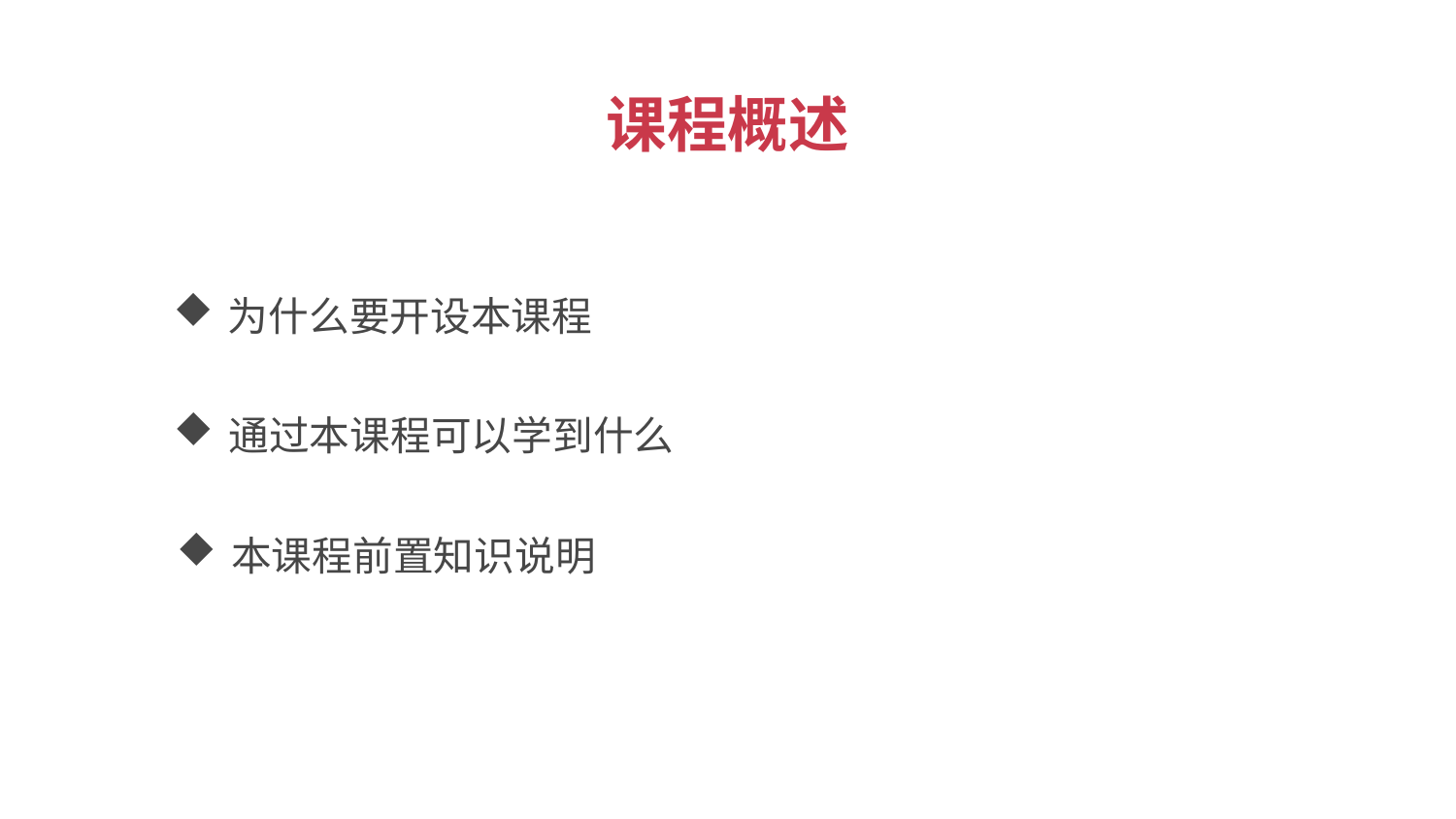

课程概述
为什么要开设本课程
通过本课程可以学到什么
本课程前置知识说明